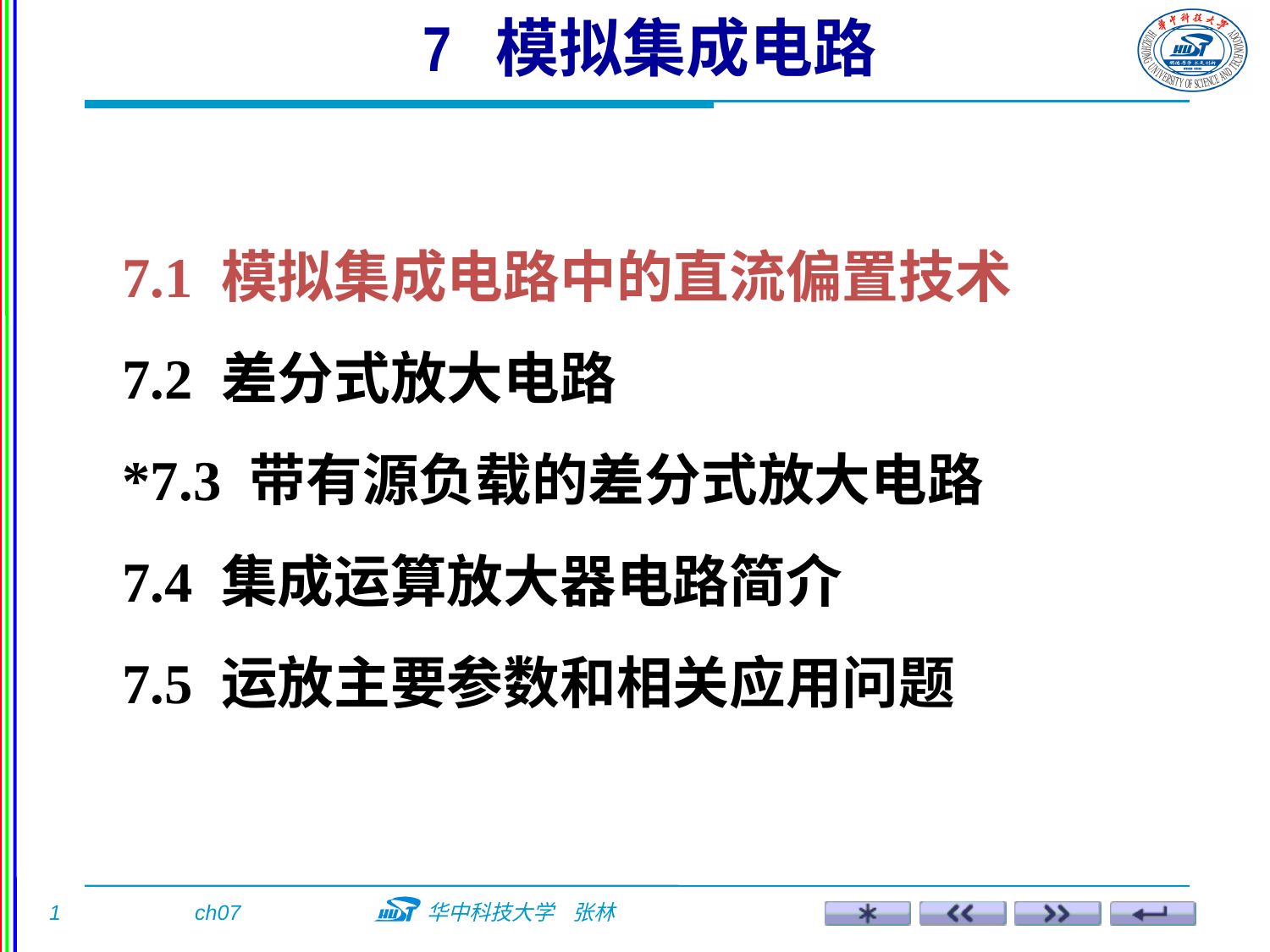

7  模拟集成电路
7.1 模拟集成电路中的直流偏置技术
7.2 差分式放大电路
*7.3 带有源负载的差分式放大电路
7.4 集成运算放大器电路简介
7.5 运放主要参数和相关应用问题